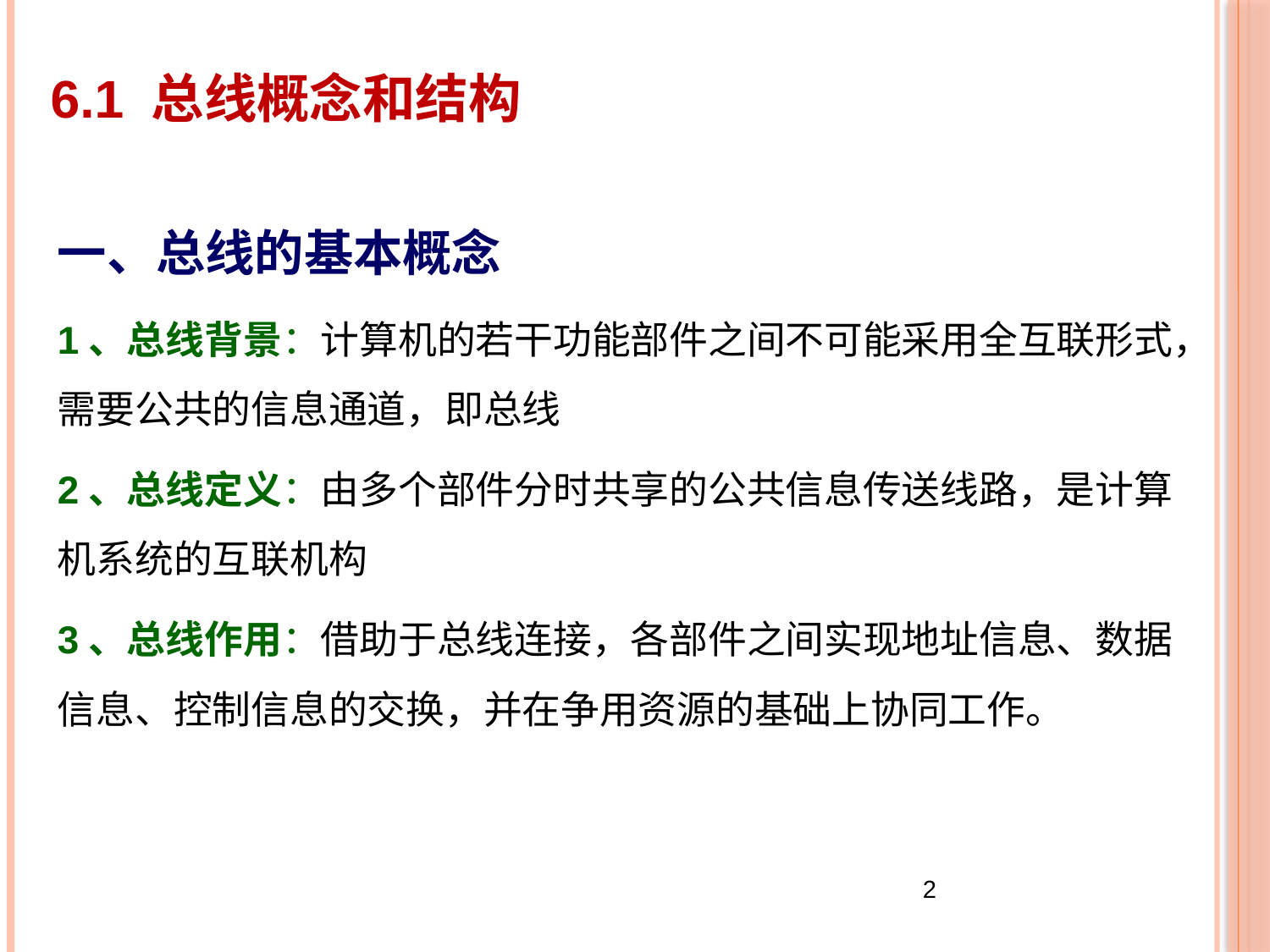

6.1 总线概念和结构
一、总线的基本概念
1、总线背景：计算机的若干功能部件之间不可能采用全互联形式，需要公共的信息通道，即总线
2、总线定义：由多个部件分时共享的公共信息传送线路，是计算机系统的互联机构
3、总线作用：借助于总线连接，各部件之间实现地址信息、数据信息、控制信息的交换，并在争用资源的基础上协同工作。
2